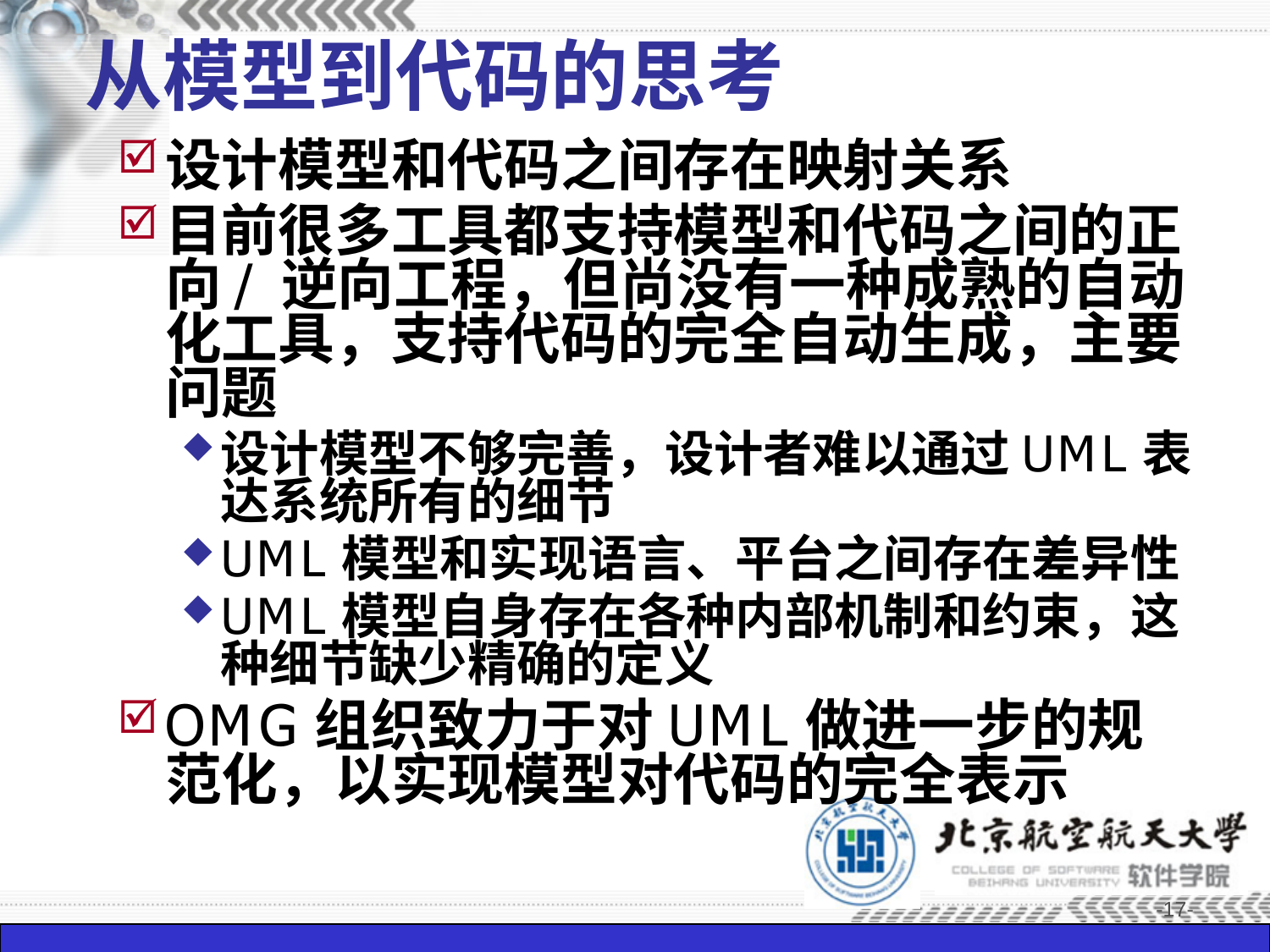

# 从模型到代码的思考
设计模型和代码之间存在映射关系
目前很多工具都支持模型和代码之间的正向/逆向工程，但尚没有一种成熟的自动化工具，支持代码的完全自动生成，主要问题
设计模型不够完善，设计者难以通过UML表达系统所有的细节
UML模型和实现语言、平台之间存在差异性
UML模型自身存在各种内部机制和约束，这种细节缺少精确的定义
OMG组织致力于对UML做进一步的规范化，以实现模型对代码的完全表示
-17-